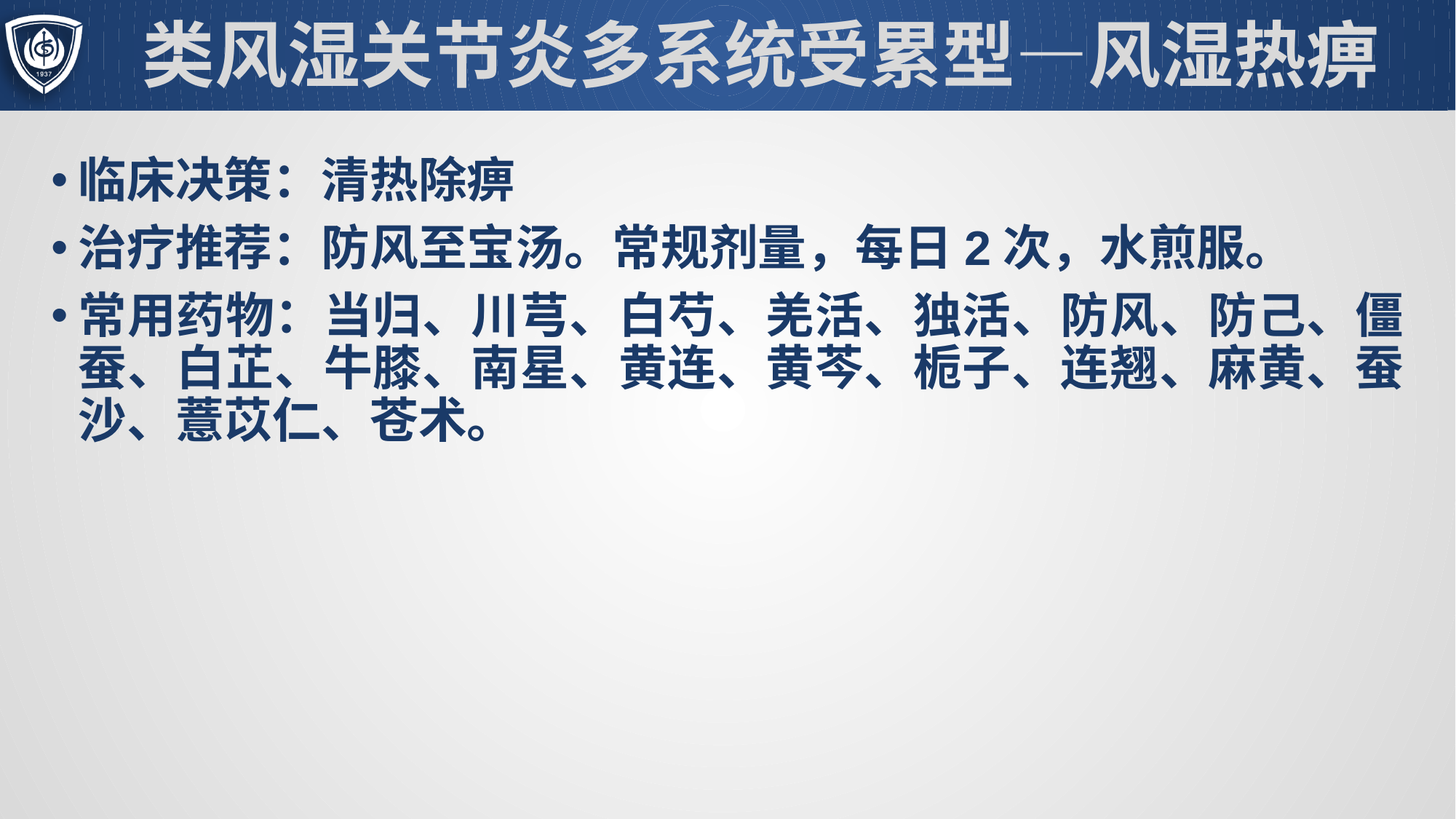

# 类风湿关节炎多系统受累型—风湿热痹
临床决策：清热除痹
治疗推荐：防风至宝汤。常规剂量，每日2次，水煎服。
常用药物：当归、川芎、白芍、羌活、独活、防风、防己、僵蚕、白芷、牛膝、南星、黄连、黄芩、栀子、连翘、麻黄、蚕沙、薏苡仁、苍术。